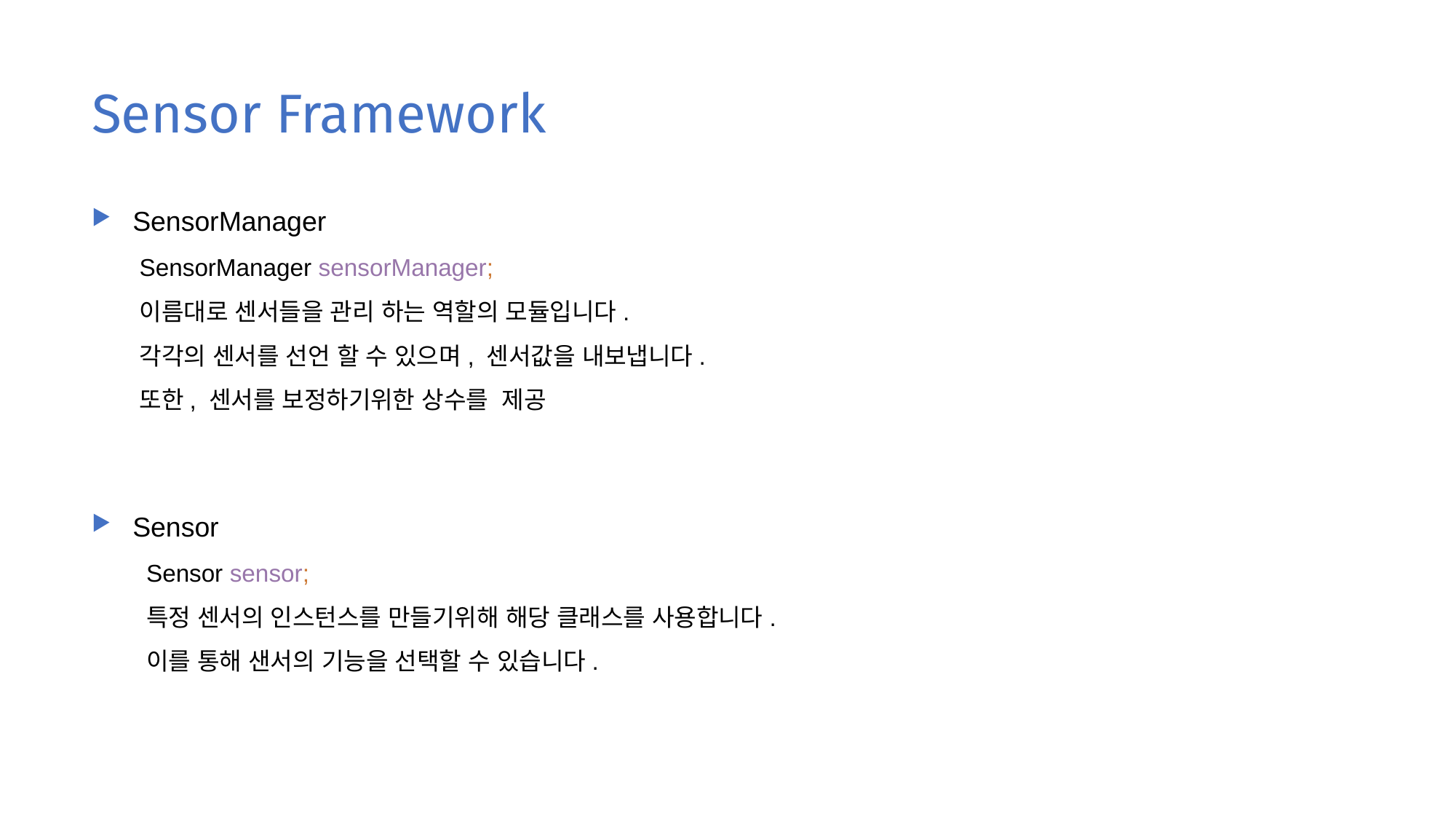

# Sensor Framework
SensorManager
SensorManager sensorManager;
이름대로 센서들을 관리 하는 역할의 모듈입니다.
각각의 센서를 선언 할 수 있으며, 센서값을 내보냅니다.
또한, 센서를 보정하기위한 상수를  제공

Sensor
Sensor sensor;
특정 센서의 인스턴스를 만들기위해 해당 클래스를 사용합니다.
이를 통해 샌서의 기능을 선택할 수 있습니다.